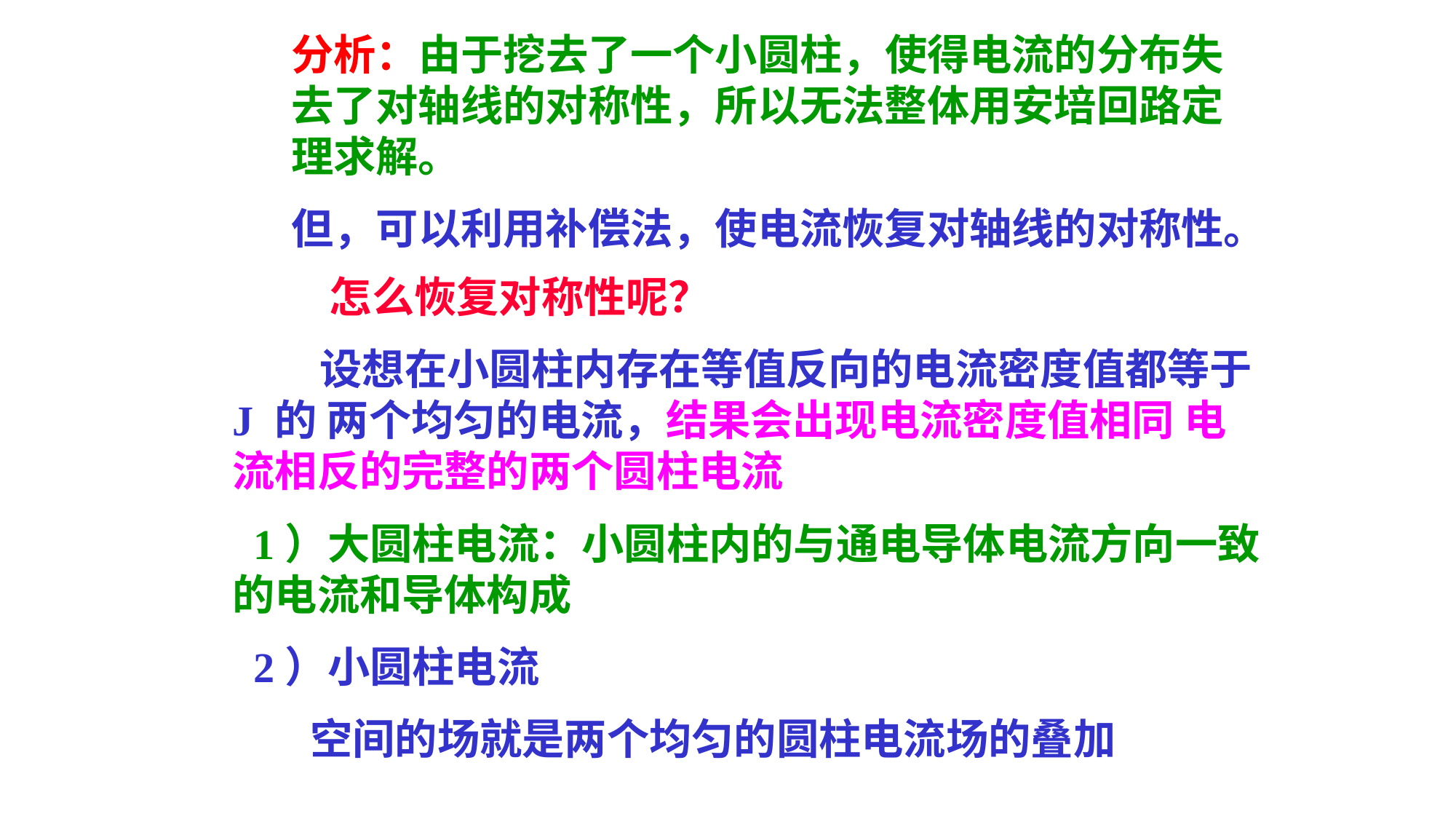

分析：由于挖去了一个小圆柱，使得电流的分布失去了对轴线的对称性，所以无法整体用安培回路定理求解。
但，可以利用补偿法，使电流恢复对轴线的对称性。
         怎么恢复对称性呢？
        设想在小圆柱内存在等值反向的电流密度值都等于J 的 两个均匀的电流，结果会出现电流密度值相同 电流相反的完整的两个圆柱电流
  1）大圆柱电流：小圆柱内的与通电导体电流方向一致的电流和导体构成
  2）小圆柱电流
       空间的场就是两个均匀的圆柱电流场的叠加